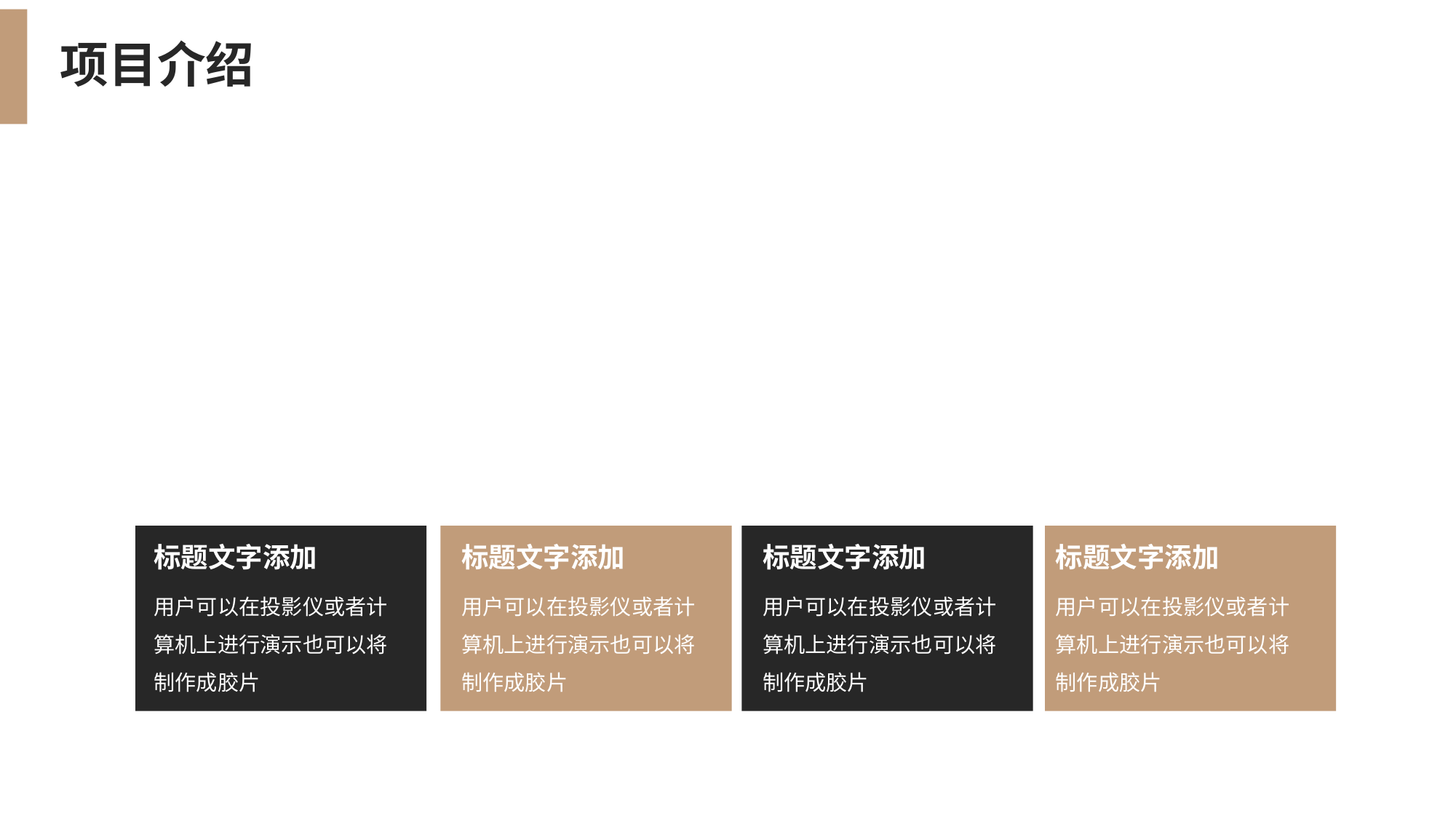

项目介绍

标题文字添加
用户可以在投影仪或者计算机上进行演示也可以将制作成胶片
标题文字添加
用户可以在投影仪或者计算机上进行演示也可以将制作成胶片
标题文字添加
用户可以在投影仪或者计算机上进行演示也可以将制作成胶片
标题文字添加
用户可以在投影仪或者计算机上进行演示也可以将制作成胶片